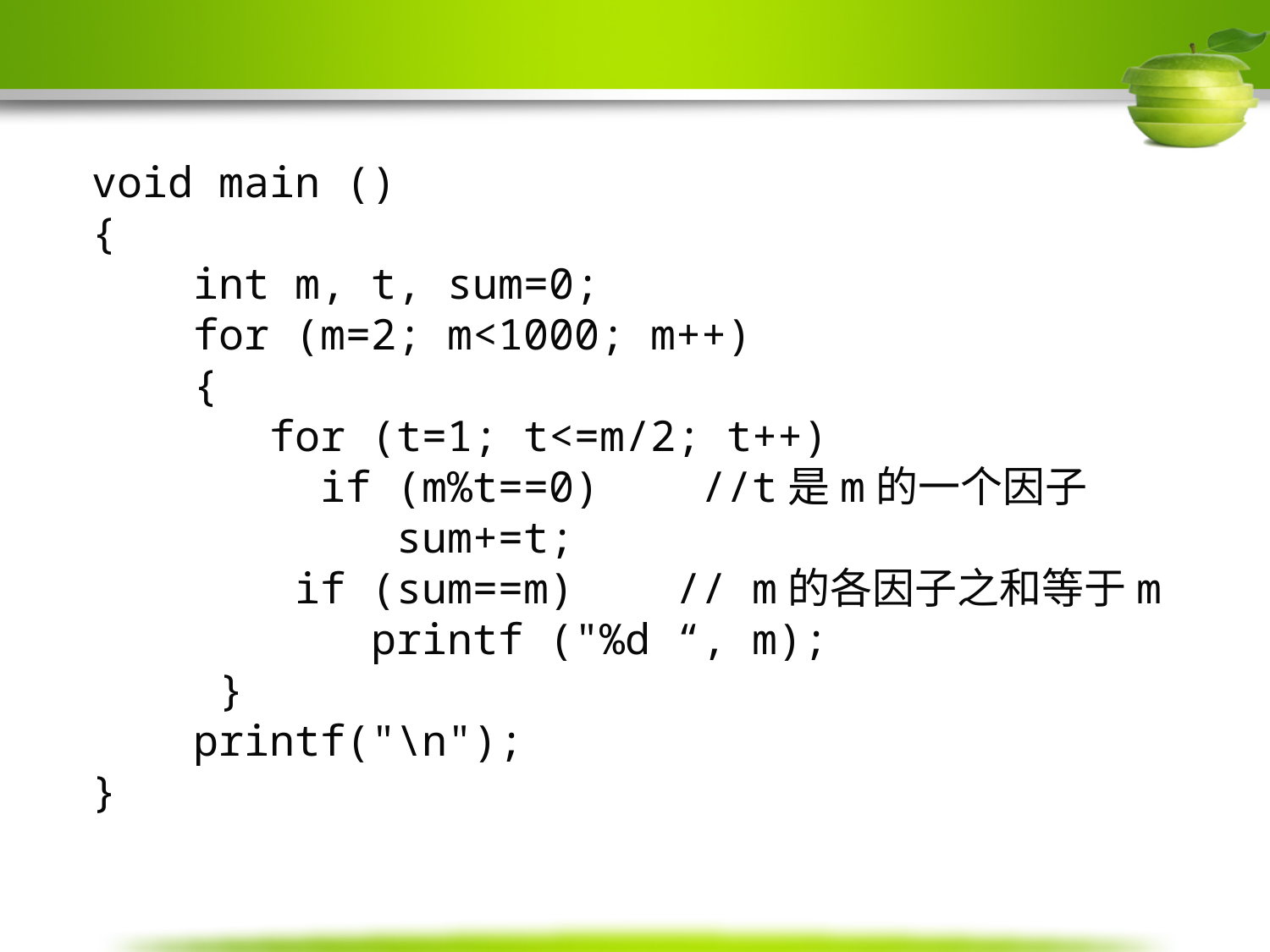

void main ()
{
    int m, t, sum=0;
    for (m=2; m<1000; m++)
    {
	  for (t=1; t<=m/2; t++)
	    if (m%t==0)    //t是m的一个因子
            sum+=t;
	   if (sum==m)    // m的各因子之和等于m
	      printf ("%d “, m);
     }
    printf("\n");
}